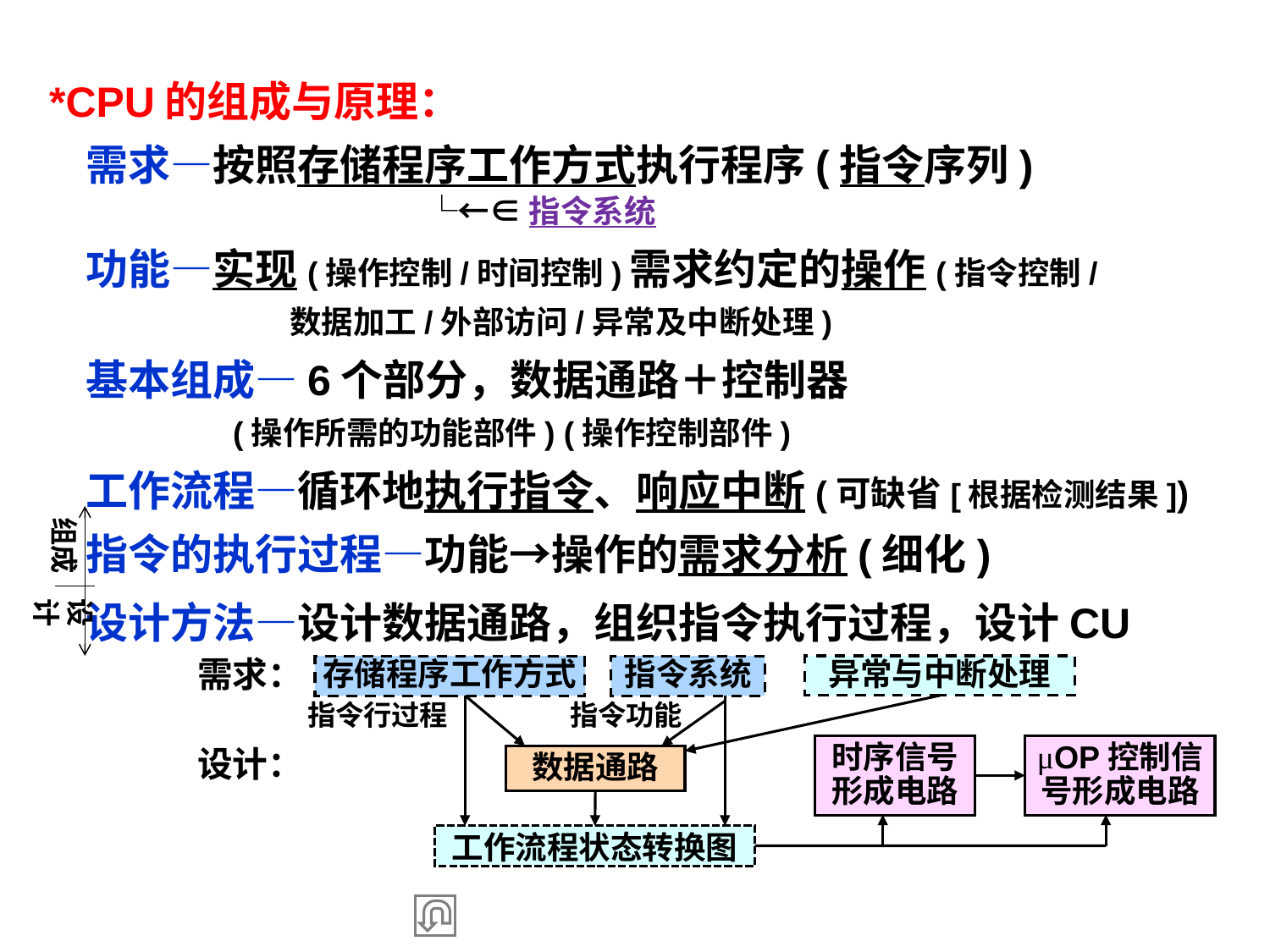

*CPU的组成与原理：
    需求—按照存储程序工作方式执行程序(指令序列)
                                                      └←∈指令系统
    功能—实现(操作控制/时间控制)需求约定的操作(指令控制/
                                  数据加工/外部访问/异常及中断处理)
    基本组成—6个部分，数据通路＋控制器
                      (操作所需的功能部件) (操作控制部件)
    工作流程—循环地执行指令、响应中断(可缺省[根据检测结果])
    指令的执行过程—功能→操作的需求分析(细化)
    设计方法—设计数据通路，组织指令执行过程，设计CU
组成
设计
需求：
指令系统
存储程序工作方式
异常与中断处理
指令行过程
指令功能
设计：
时序信号形成电路
μOP控制信号形成电路
数据通路
工作流程状态转换图